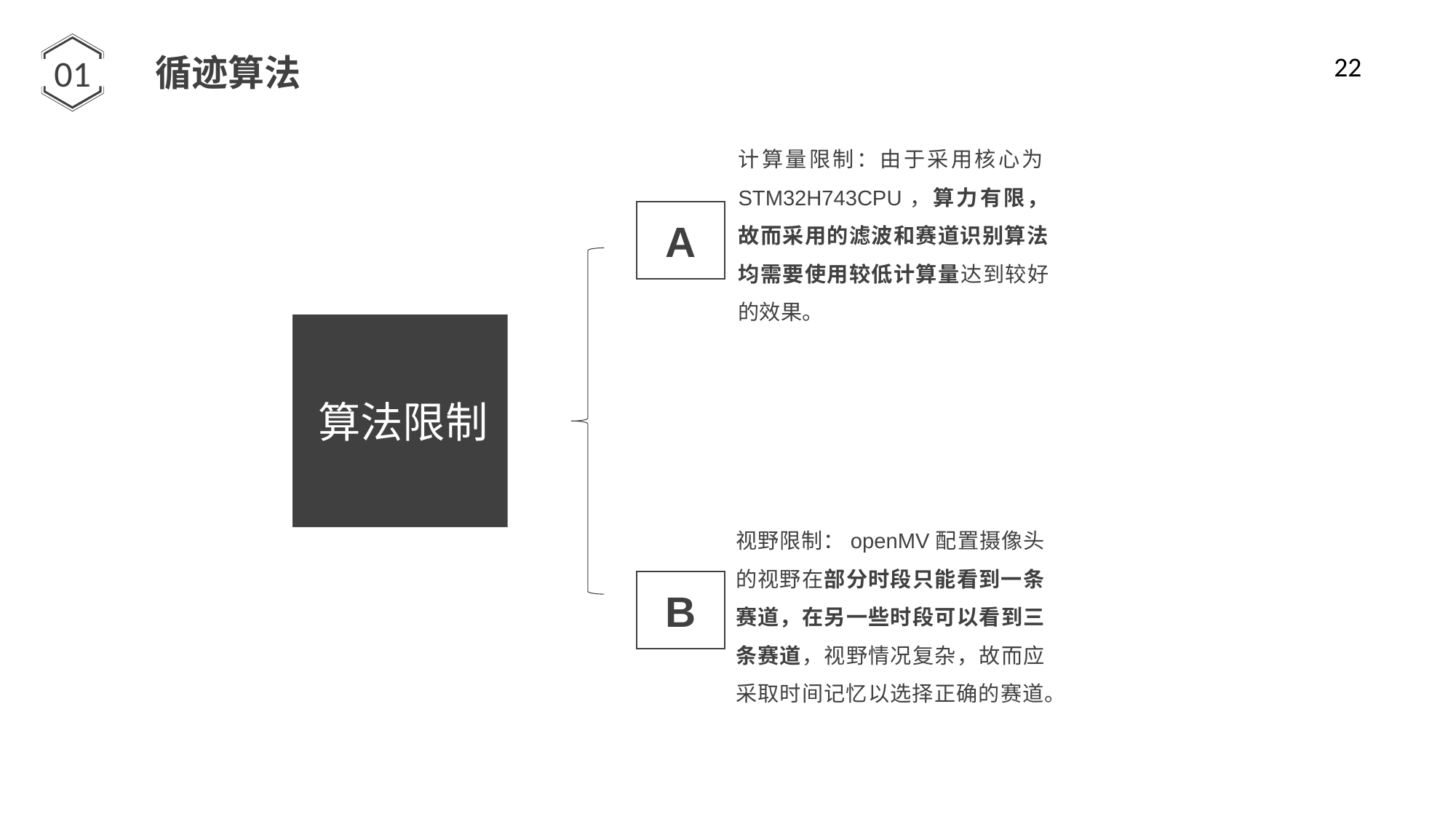

01
22
循迹算法
计算量限制：由于采用核心为STM32H743CPU，算力有限，故而采用的滤波和赛道识别算法均需要使用较低计算量达到较好的效果。
A

算法限制
视野限制：openMV配置摄像头的视野在部分时段只能看到一条赛道，在另一些时段可以看到三条赛道，视野情况复杂，故而应采取时间记忆以选择正确的赛道。
B